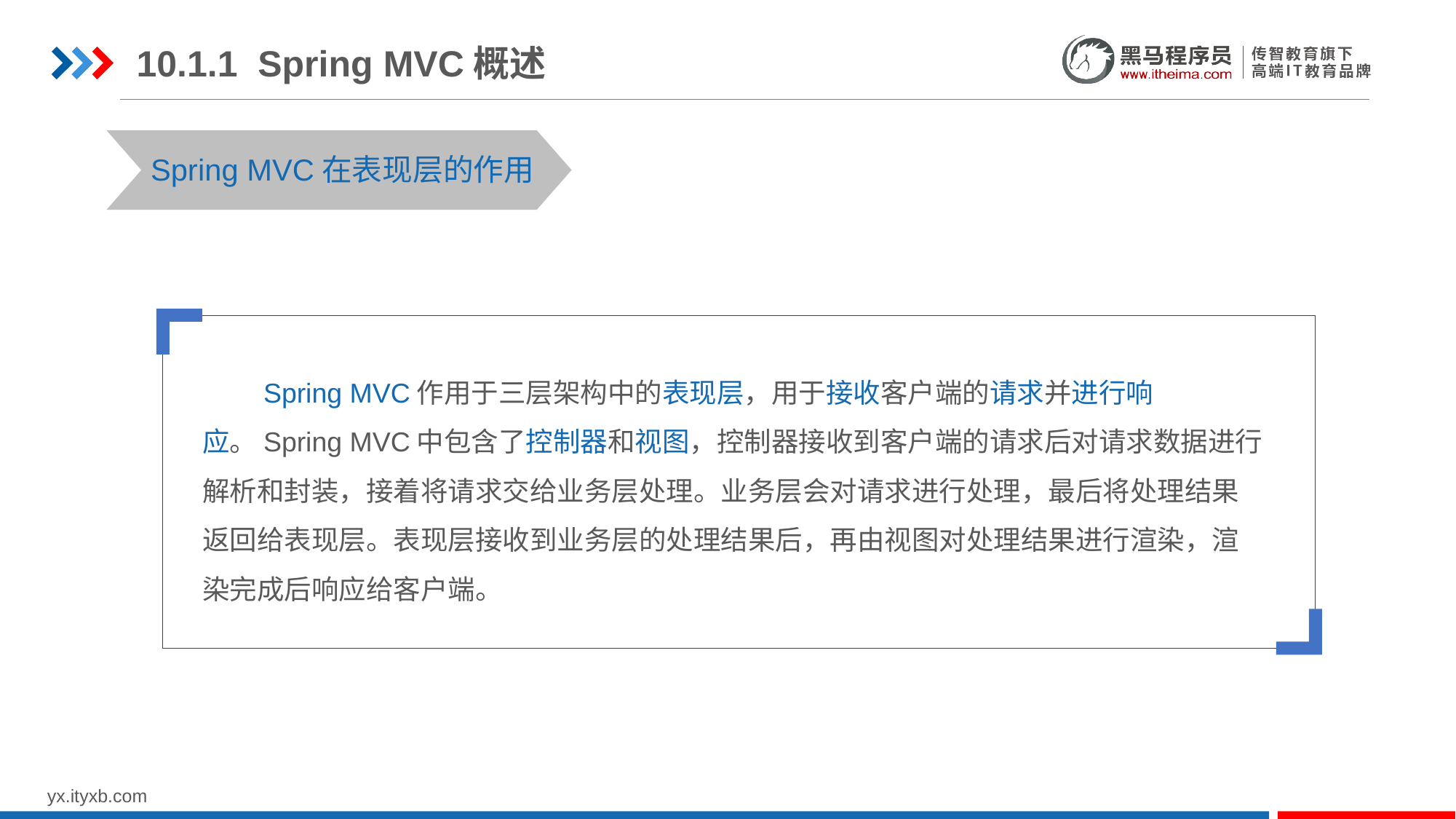

10.1.1  Spring MVC概述

Spring MVC在表现层的作用

        Spring MVC作用于三层架构中的表现层，用于接收客户端的请求并进行响应。Spring MVC中包含了控制器和视图，控制器接收到客户端的请求后对请求数据进行解析和封装，接着将请求交给业务层处理。业务层会对请求进行处理，最后将处理结果返回给表现层。表现层接收到业务层的处理结果后，再由视图对处理结果进行渲染，渲染完成后响应给客户端。